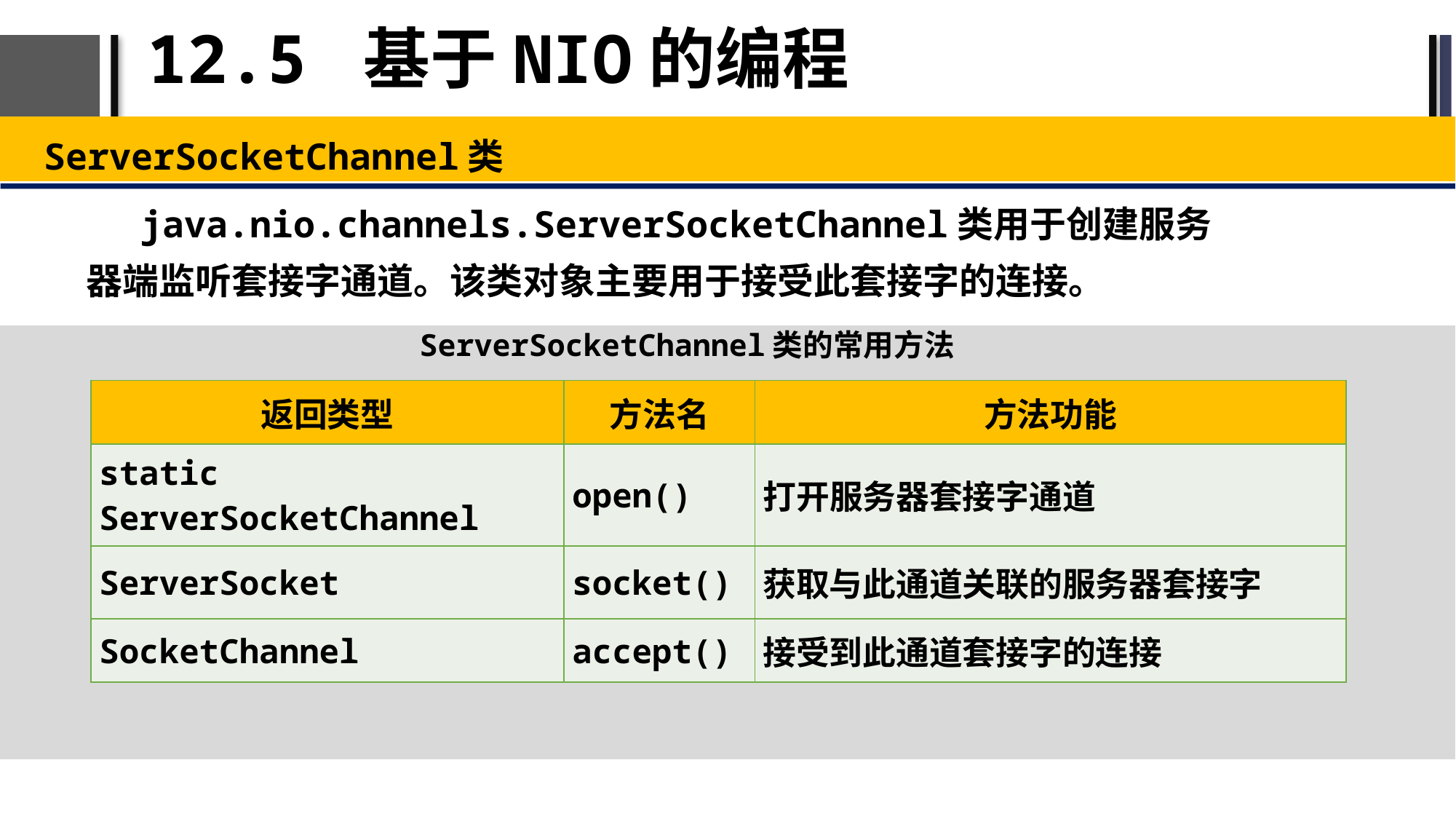

# 12.5 基于NIO的编程

ServerSocketChannel类
java.nio.channels.ServerSocketChannel类用于创建服务器端监听套接字通道。该类对象主要用于接受此套接字的连接。

ServerSocketChannel类的常用方法

| 返回类型 | 方法名 | 方法功能 |
| --- | --- | --- |
| static ServerSocketChannel | open() | 打开服务器套接字通道 |
| ServerSocket | socket() | 获取与此通道关联的服务器套接字 |
| SocketChannel | accept() | 接受到此通道套接字的连接 |